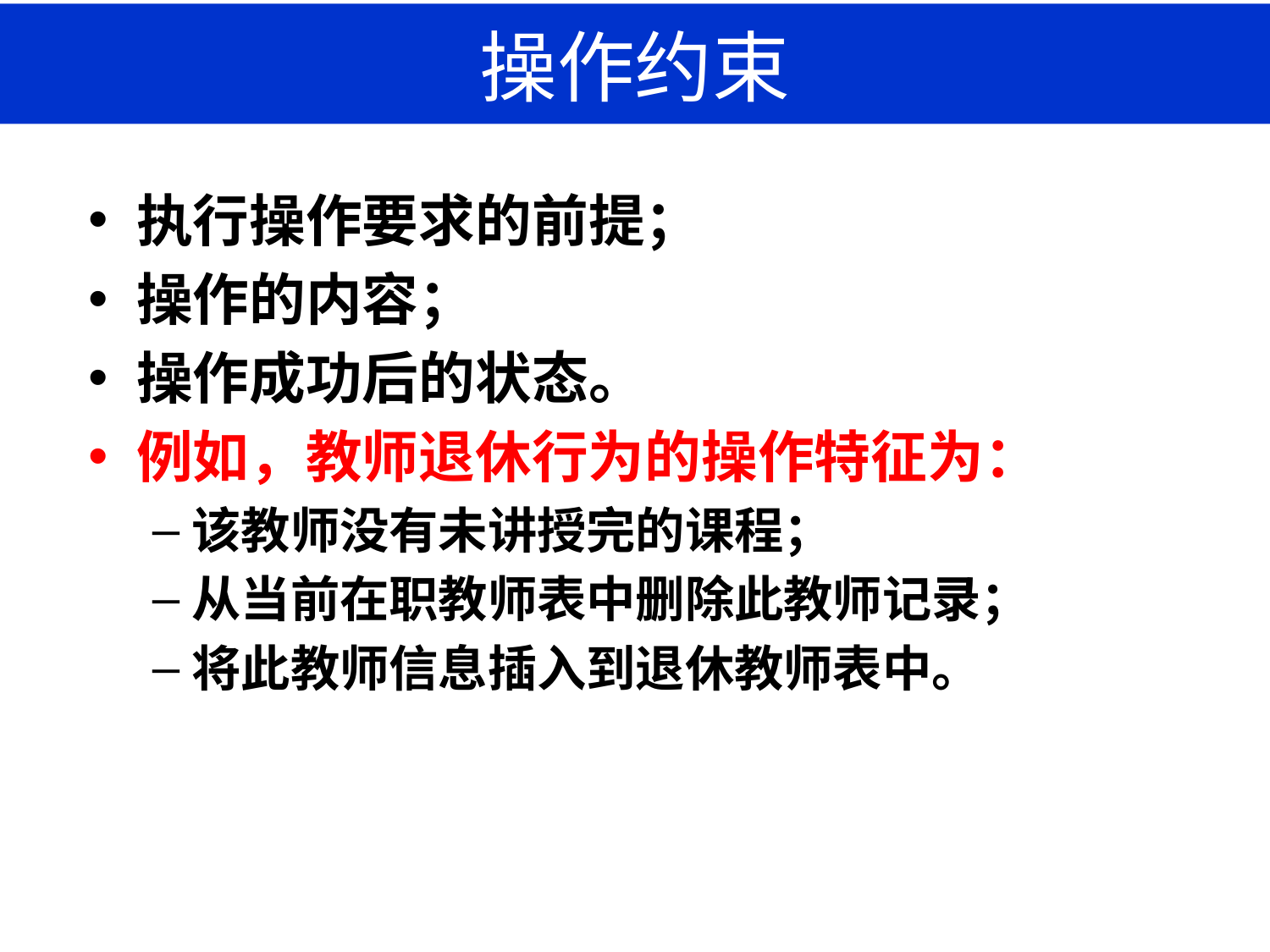

# 操作约束
执行操作要求的前提；
操作的内容；
操作成功后的状态。
例如，教师退休行为的操作特征为：
该教师没有未讲授完的课程；
从当前在职教师表中删除此教师记录；
将此教师信息插入到退休教师表中。